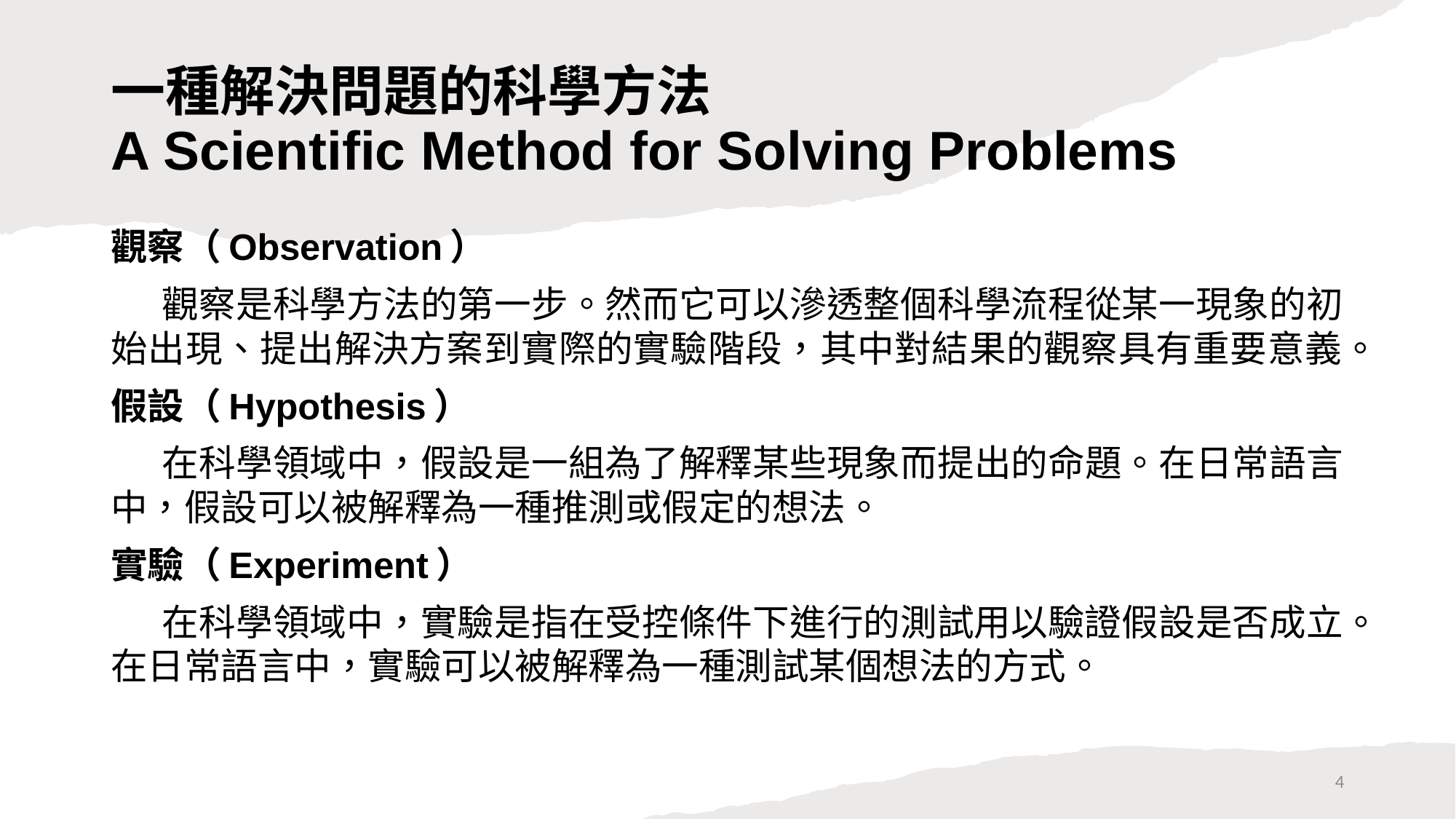

# 一種解決問題的科學方法 A Scientific Method for Solving Problems
觀察（Observation）
觀察是科學方法的第一步。然而它可以滲透整個科學流程從某一現象的初始出現、提出解決方案到實際的實驗階段，其中對結果的觀察具有重要意義。
假設（Hypothesis）
在科學領域中，假設是一組為了解釋某些現象而提出的命題。在日常語言中，假設可以被解釋為一種推測或假定的想法。
實驗（Experiment）
在科學領域中，實驗是指在受控條件下進行的測試用以驗證假設是否成立。在日常語言中，實驗可以被解釋為一種測試某個想法的方式。

4